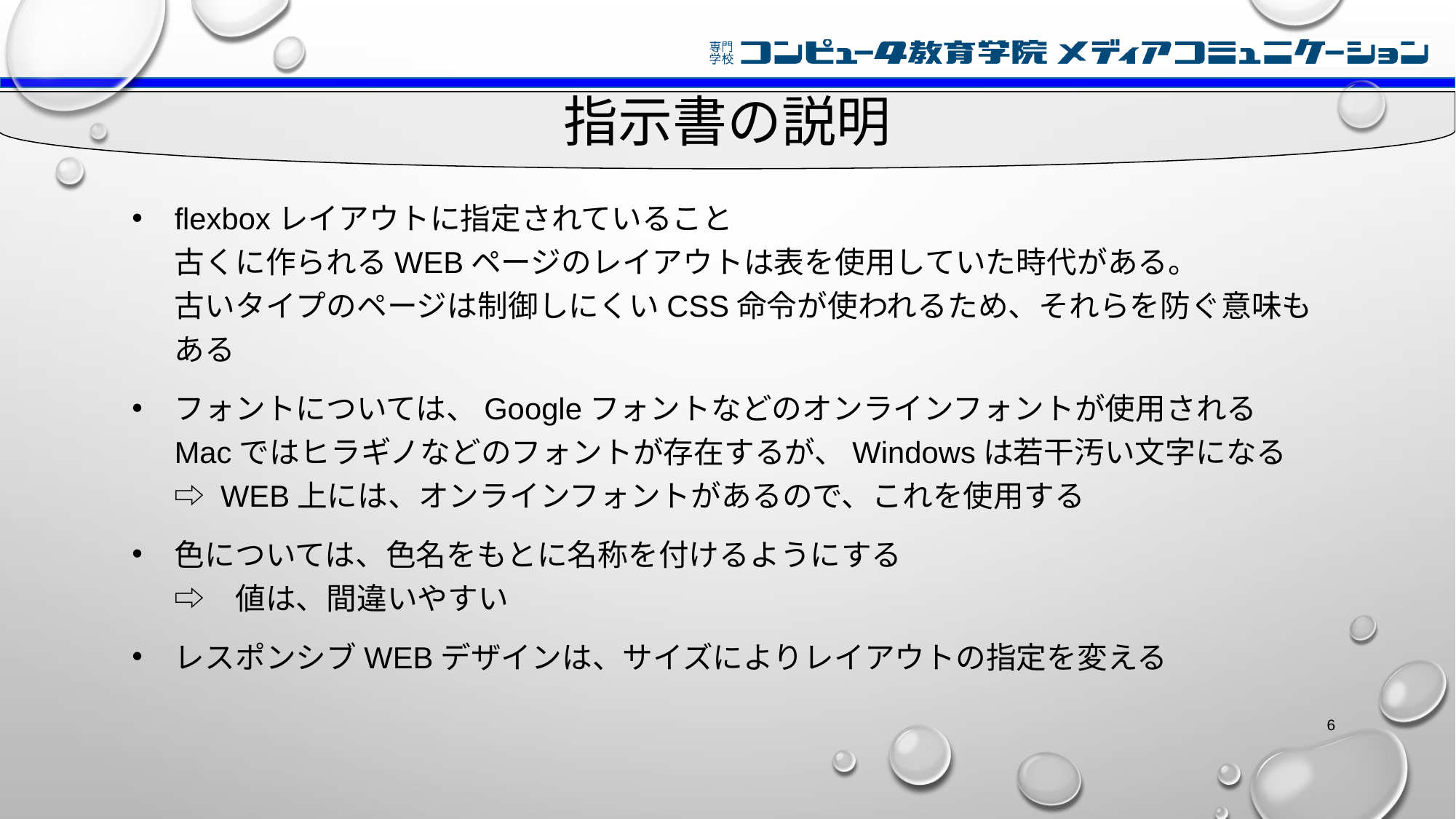

# 指示書の説明
flexboxレイアウトに指定されていること
古くに作られるWEBページのレイアウトは表を使用していた時代がある。
古いタイプのページは制御しにくいCSS命令が使われるため、それらを防ぐ意味もある
フォントについては、Googleフォントなどのオンラインフォントが使用される
Macではヒラギノなどのフォントが存在するが、Windowsは若干汚い文字になる
⇨ WEB上には、オンラインフォントがあるので、これを使用する
色については、色名をもとに名称を付けるようにする
⇨　値は、間違いやすい
レスポンシブWEBデザインは、サイズによりレイアウトの指定を変える

6